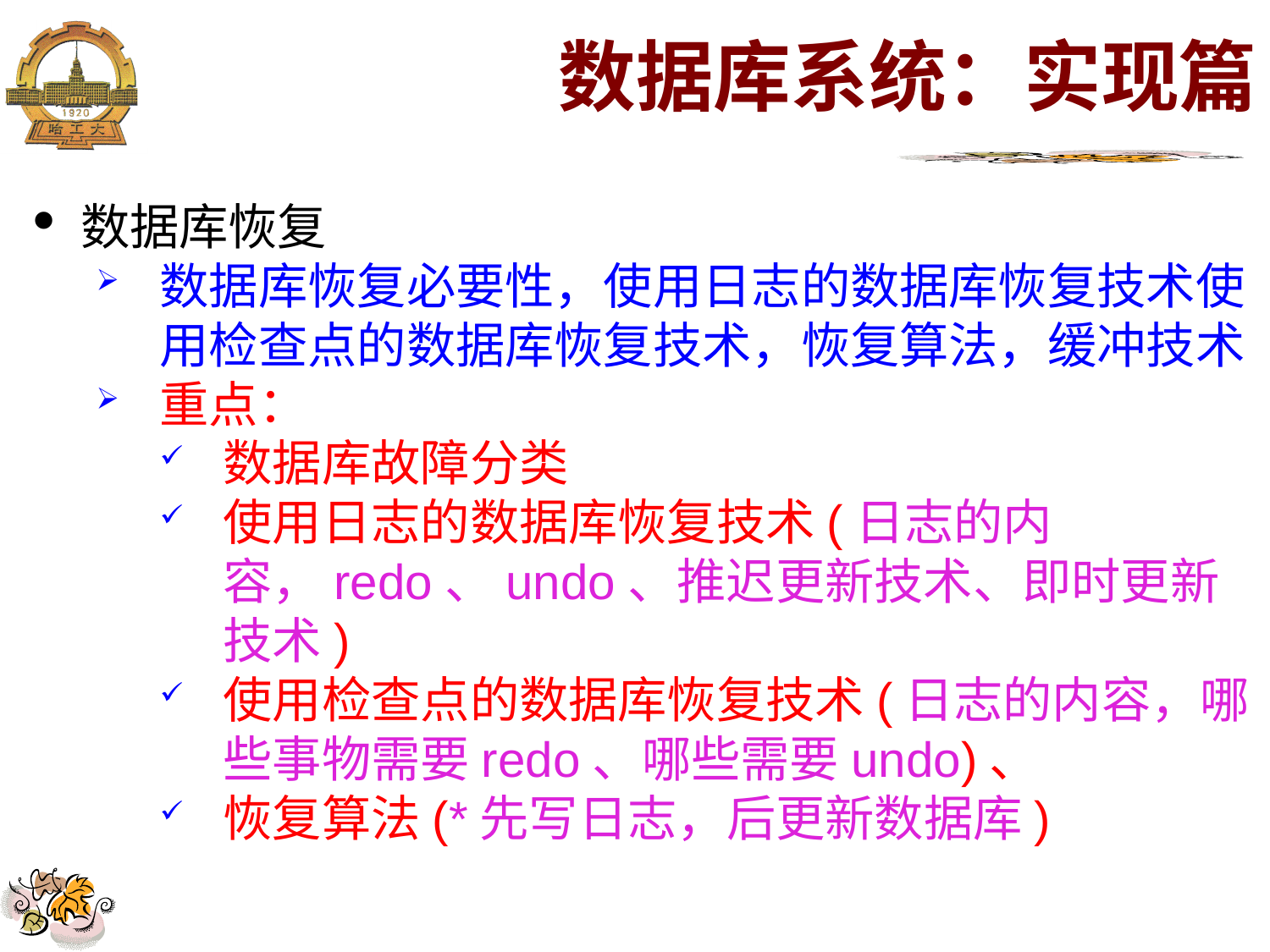

数据库系统：实现篇
数据库恢复
数据库恢复必要性，使用日志的数据库恢复技术使用检查点的数据库恢复技术，恢复算法，缓冲技术
重点：
数据库故障分类
使用日志的数据库恢复技术(日志的内容，redo、undo、推迟更新技术、即时更新技术)
使用检查点的数据库恢复技术(日志的内容，哪些事物需要redo、哪些需要undo)、
恢复算法(*先写日志，后更新数据库)